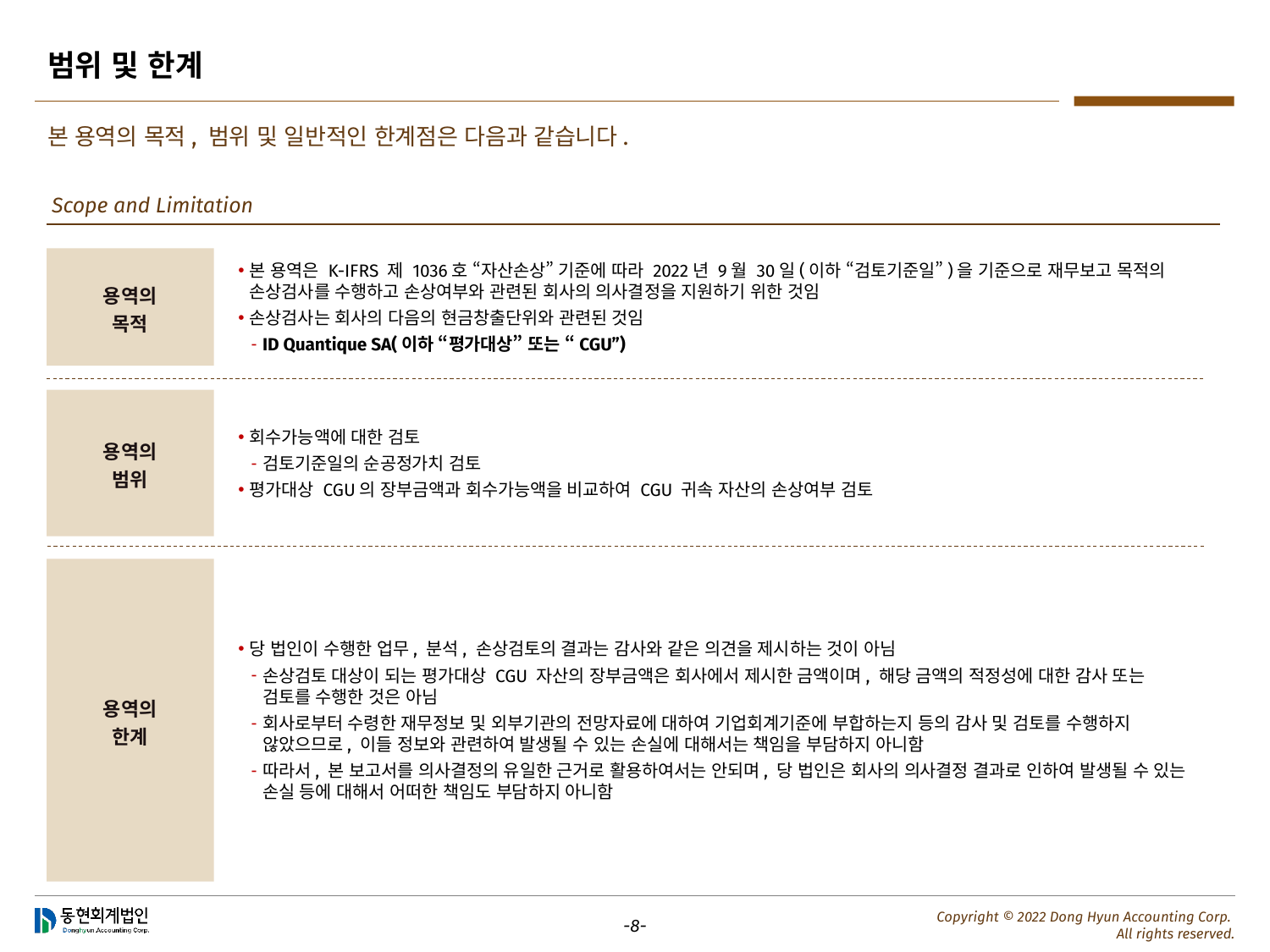

# 범위 및 한계
본 용역의 목적, 범위 및 일반적인 한계점은 다음과 같습니다.
Scope and Limitation
용역의
목적
본 용역은 K-IFRS 제 1036호 “자산손상” 기준에 따라 2022년 9월 30일(이하 “검토기준일”)을 기준으로 재무보고 목적의 손상검사를 수행하고 손상여부와 관련된 회사의 의사결정을 지원하기 위한 것임
손상검사는 회사의 다음의 현금창출단위와 관련된 것임
ID Quantique SA(이하 “평가대상” 또는 “CGU”)
용역의
범위
회수가능액에 대한 검토
검토기준일의 순공정가치 검토
평가대상 CGU의 장부금액과 회수가능액을 비교하여 CGU 귀속 자산의 손상여부 검토
용역의
한계
당 법인이 수행한 업무, 분석, 손상검토의 결과는 감사와 같은 의견을 제시하는 것이 아님
손상검토 대상이 되는 평가대상 CGU 자산의 장부금액은 회사에서 제시한 금액이며, 해당 금액의 적정성에 대한 감사 또는 검토를 수행한 것은 아님
회사로부터 수령한 재무정보 및 외부기관의 전망자료에 대하여 기업회계기준에 부합하는지 등의 감사 및 검토를 수행하지 않았으므로, 이들 정보와 관련하여 발생될 수 있는 손실에 대해서는 책임을 부담하지 아니함
따라서, 본 보고서를 의사결정의 유일한 근거로 활용하여서는 안되며, 당 법인은 회사의 의사결정 결과로 인하여 발생될 수 있는 손실 등에 대해서 어떠한 책임도 부담하지 아니함